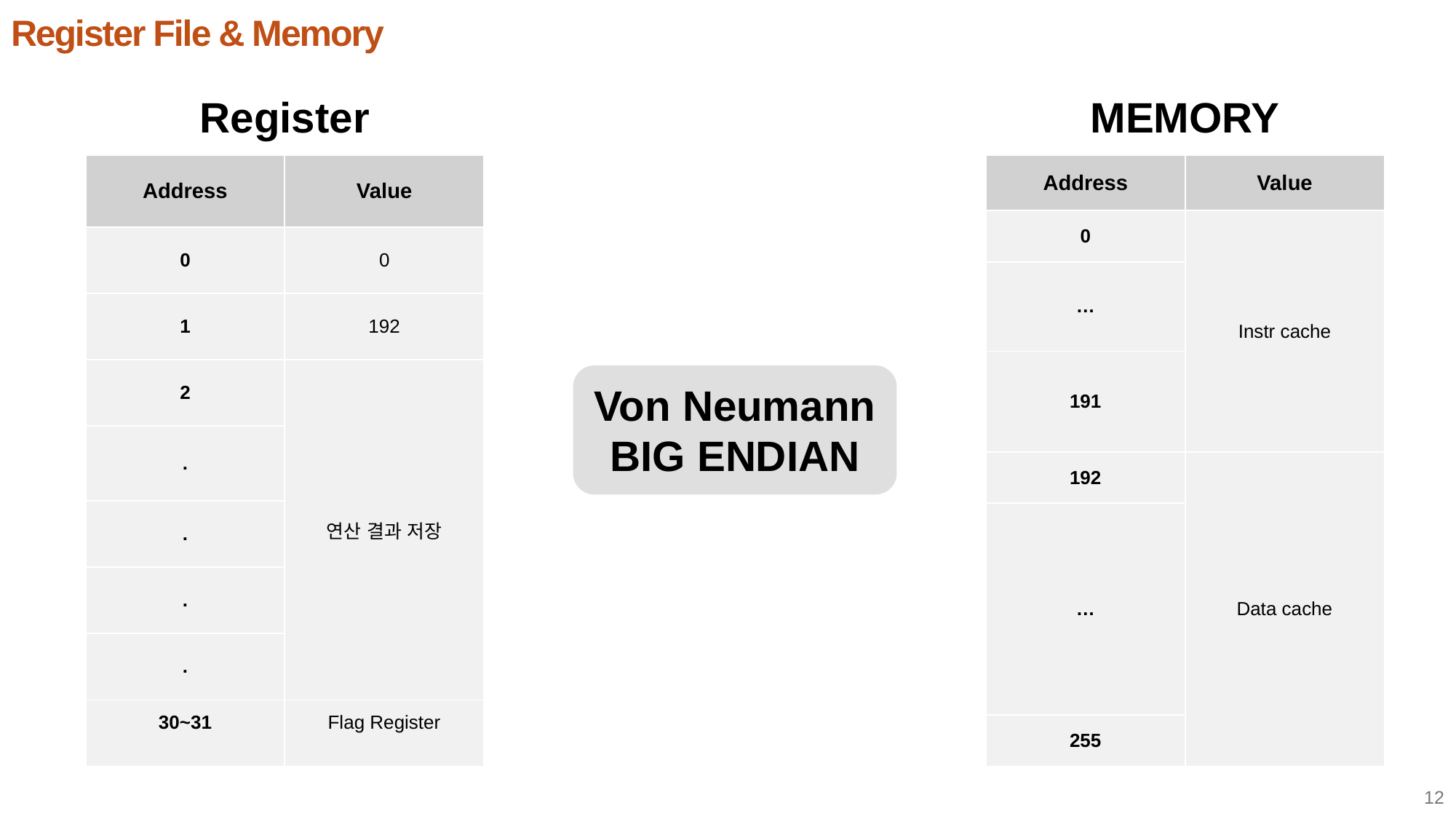

# Register File & Memory
Register
MEMORY
| Address | Value |
| --- | --- |
| 0 | 0 |
| 1 | 192 |
| 2 | 연산 결과 저장 |
| . |  |
| . |  |
| . |  |
| . |  |
| 30~31 | Flag Register |
| Address | Value |
| --- | --- |
| 0 | Instr cache |
| … |  |
| 191 |  |
| 192 | Data cache |
| … |  |
| 255 |  |

Von Neumann
BIG ENDIAN
12